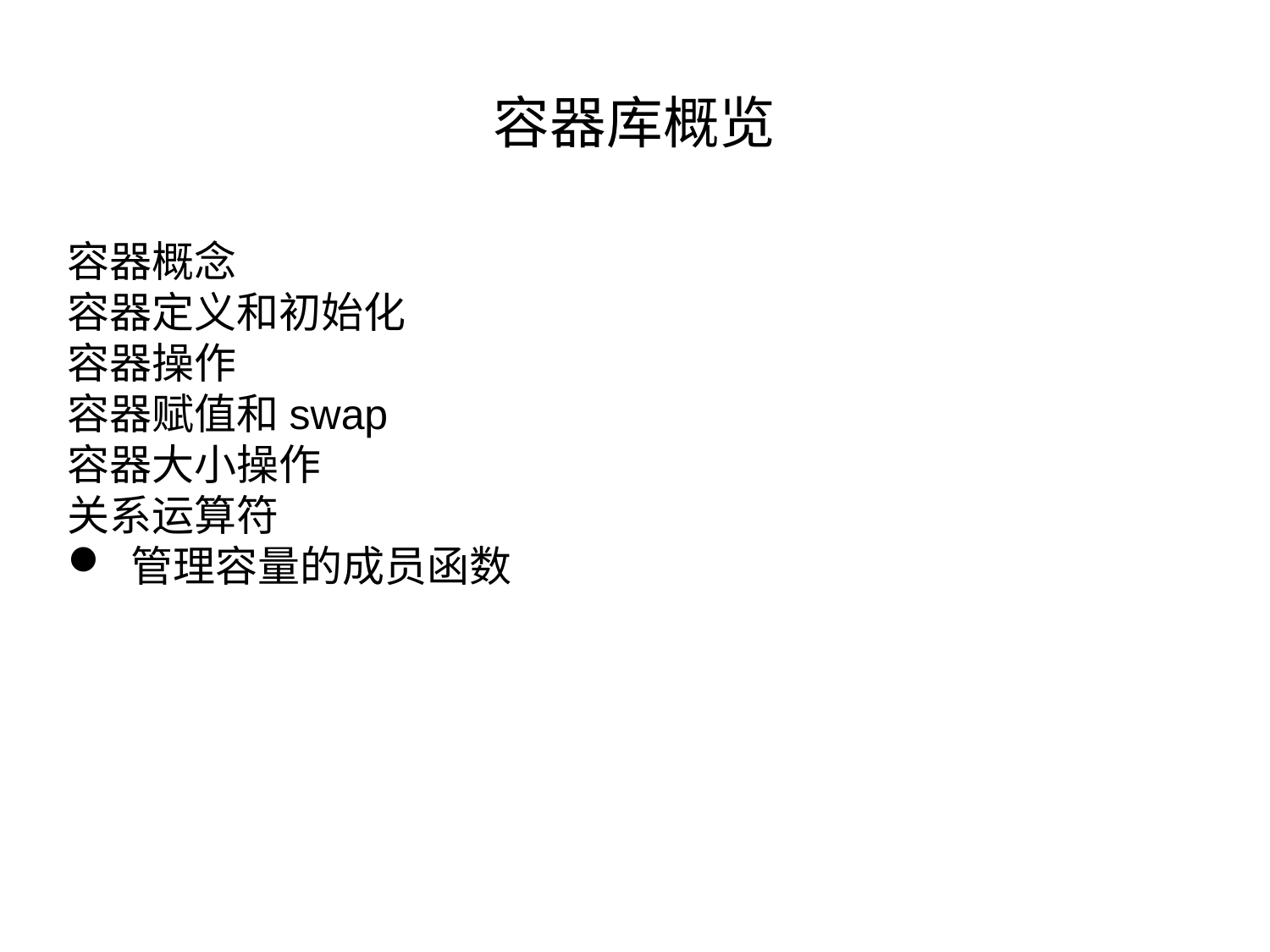

容器库概览
容器概念
容器定义和初始化
容器操作
容器赋值和swap
容器大小操作
关系运算符
管理容量的成员函数